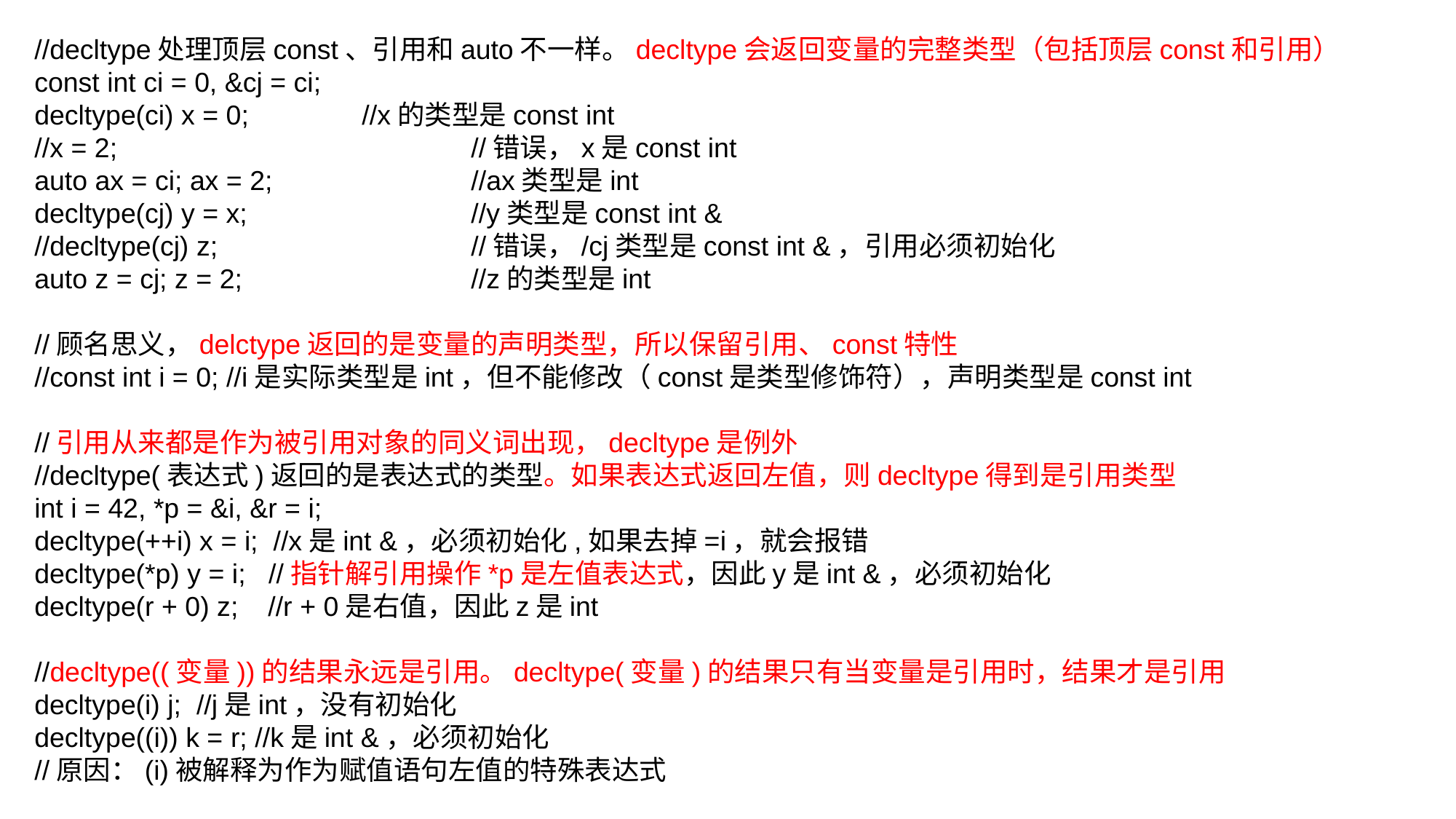

//decltype处理顶层const、引用和auto不一样。decltype会返回变量的完整类型（包括顶层const和引用）
const int ci = 0, &cj = ci;
decltype(ci) x = 0;		//x的类型是const int
//x = 2;				//错误，x是const int
auto ax = ci; ax = 2; 		//ax类型是int
decltype(cj) y = x;			//y类型是const int &
//decltype(cj) z;			//错误，/cj类型是const int &，引用必须初始化
auto z = cj; z = 2;			//z的类型是int

//顾名思义，delctype返回的是变量的声明类型，所以保留引用、const特性
//const int i = 0; //i是实际类型是int，但不能修改（const是类型修饰符），声明类型是const int

//引用从来都是作为被引用对象的同义词出现，decltype是例外
//decltype(表达式)返回的是表达式的类型。如果表达式返回左值，则decltype得到是引用类型
int i = 42, *p = &i, &r = i;
decltype(++i) x = i;  //x是int &，必须初始化,如果去掉=i，就会报错
decltype(*p) y = i;   //指针解引用操作*p是左值表达式，因此y是int &，必须初始化
decltype(r + 0) z;	  //r + 0是右值，因此z是int

//decltype((变量))的结果永远是引用。decltype(变量)的结果只有当变量是引用时，结果才是引用
decltype(i) j;  //j是int，没有初始化
decltype((i)) k = r; //k是int &，必须初始化
//原因：(i)被解释为作为赋值语句左值的特殊表达式